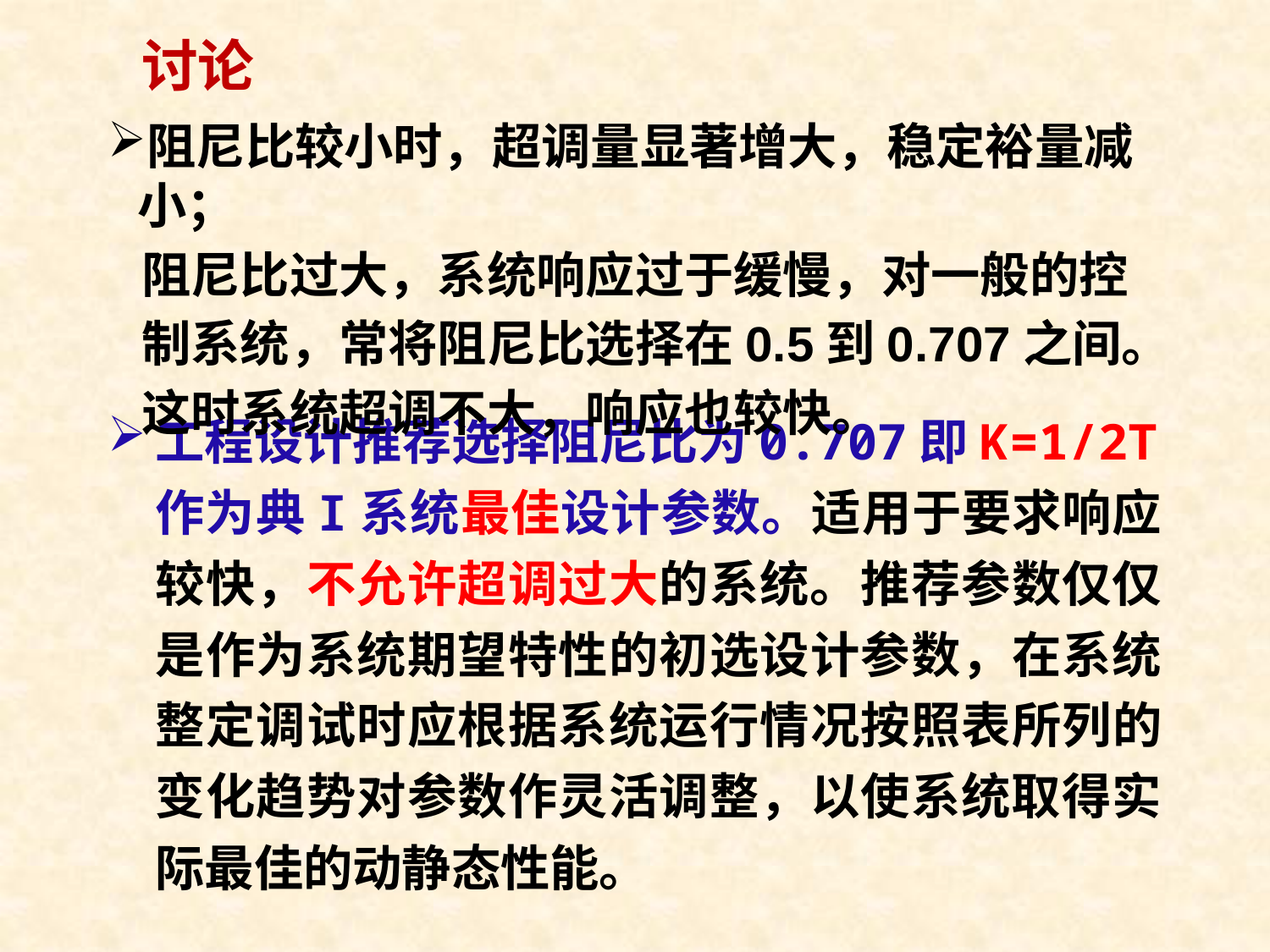

# 讨论
阻尼比较小时，超调量显著增大，稳定裕量减小；
  阻尼比过大，系统响应过于缓慢，对一般的控
  制系统，常将阻尼比选择在0.5到0.707之间。
  这时系统超调不大，响应也较快。
工程设计推荐选择阻尼比为0.707即K=1/2T作为典I系统最佳设计参数。适用于要求响应较快，不允许超调过大的系统。推荐参数仅仅是作为系统期望特性的初选设计参数，在系统整定调试时应根据系统运行情况按照表所列的变化趋势对参数作灵活调整，以使系统取得实际最佳的动静态性能。